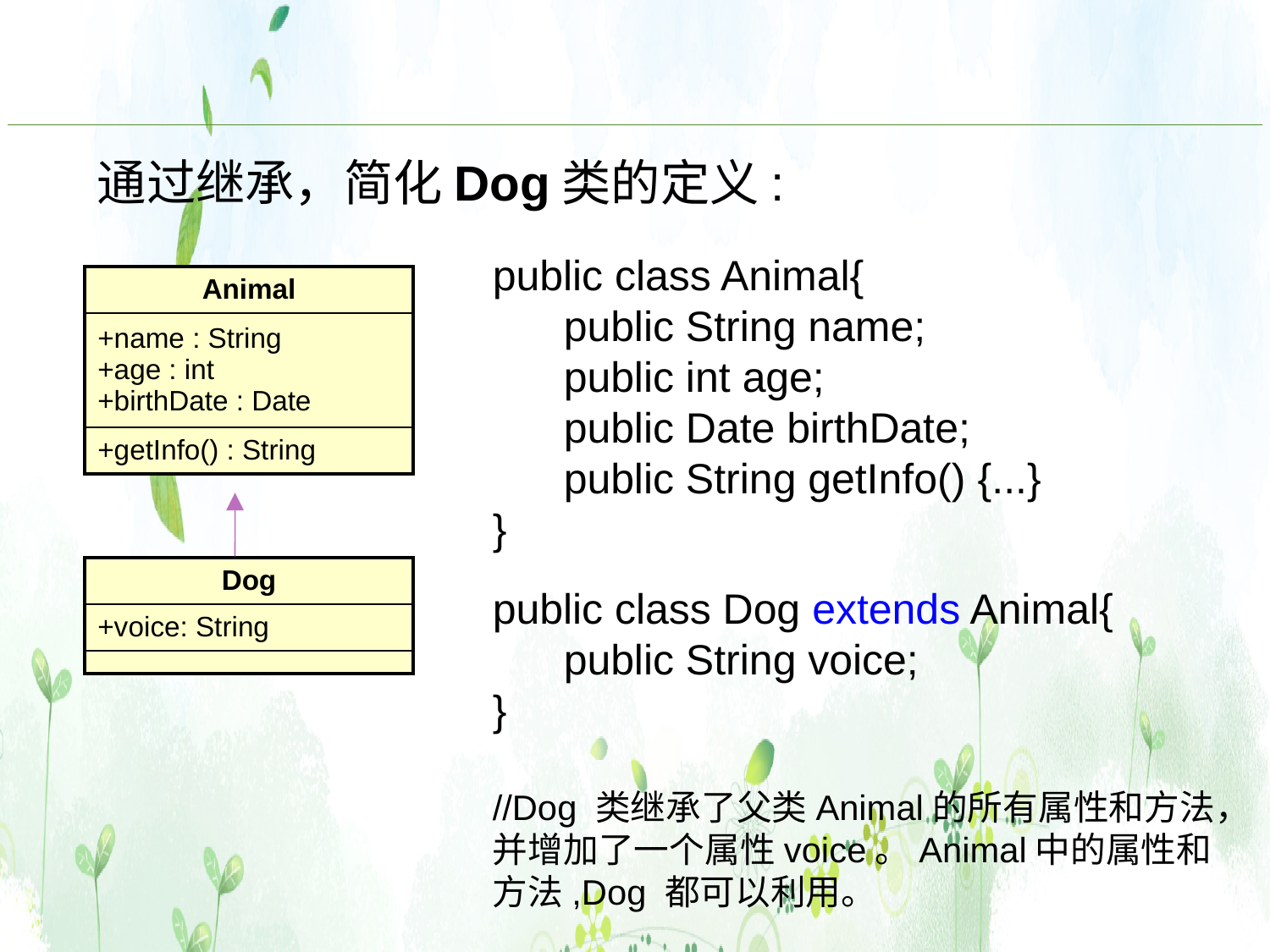

通过继承，简化Dog类的定义:
public class Animal{
      public String name;
      public int age;
      public Date birthDate;
      public String getInfo() {...}
}

public class Dog extends Animal{
      public String voice;
}

//Dog 类继承了父类Animal的所有属性和方法，并增加了一个属性voice。Animal中的属性和方法,Dog 都可以利用。
| Animal |
| --- |
| +name : String +age : int +birthDate : Date |
| +getInfo() : String |

| Dog |
| --- |
| +voice: String |
|  |